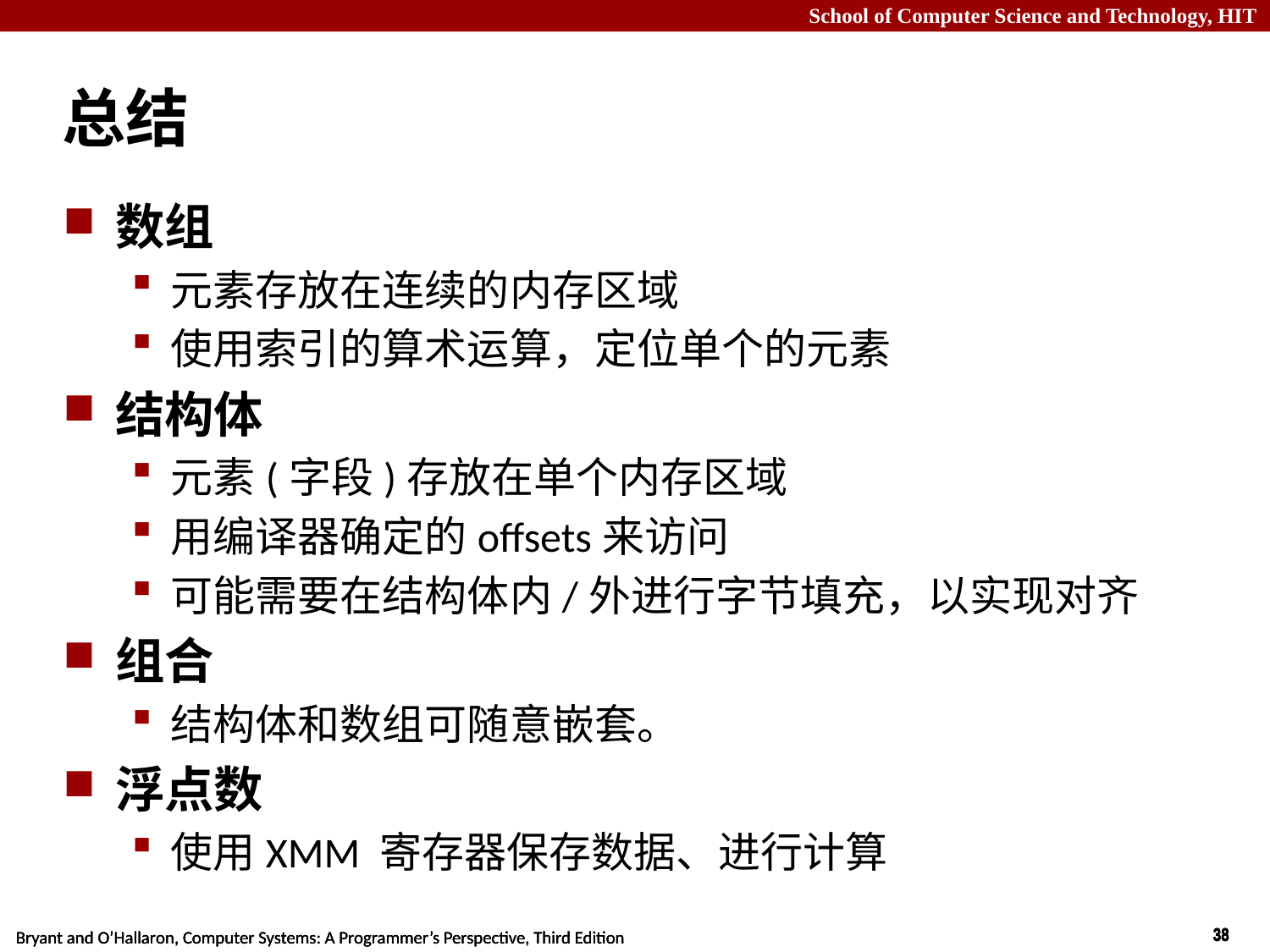

# 总结
数组
元素存放在连续的内存区域
使用索引的算术运算，定位单个的元素
结构体
元素(字段)存放在单个内存区域
用编译器确定的offsets来访问
可能需要在结构体内/外进行字节填充，以实现对齐
组合
结构体和数组可随意嵌套。
浮点数
使用XMM 寄存器保存数据、进行计算